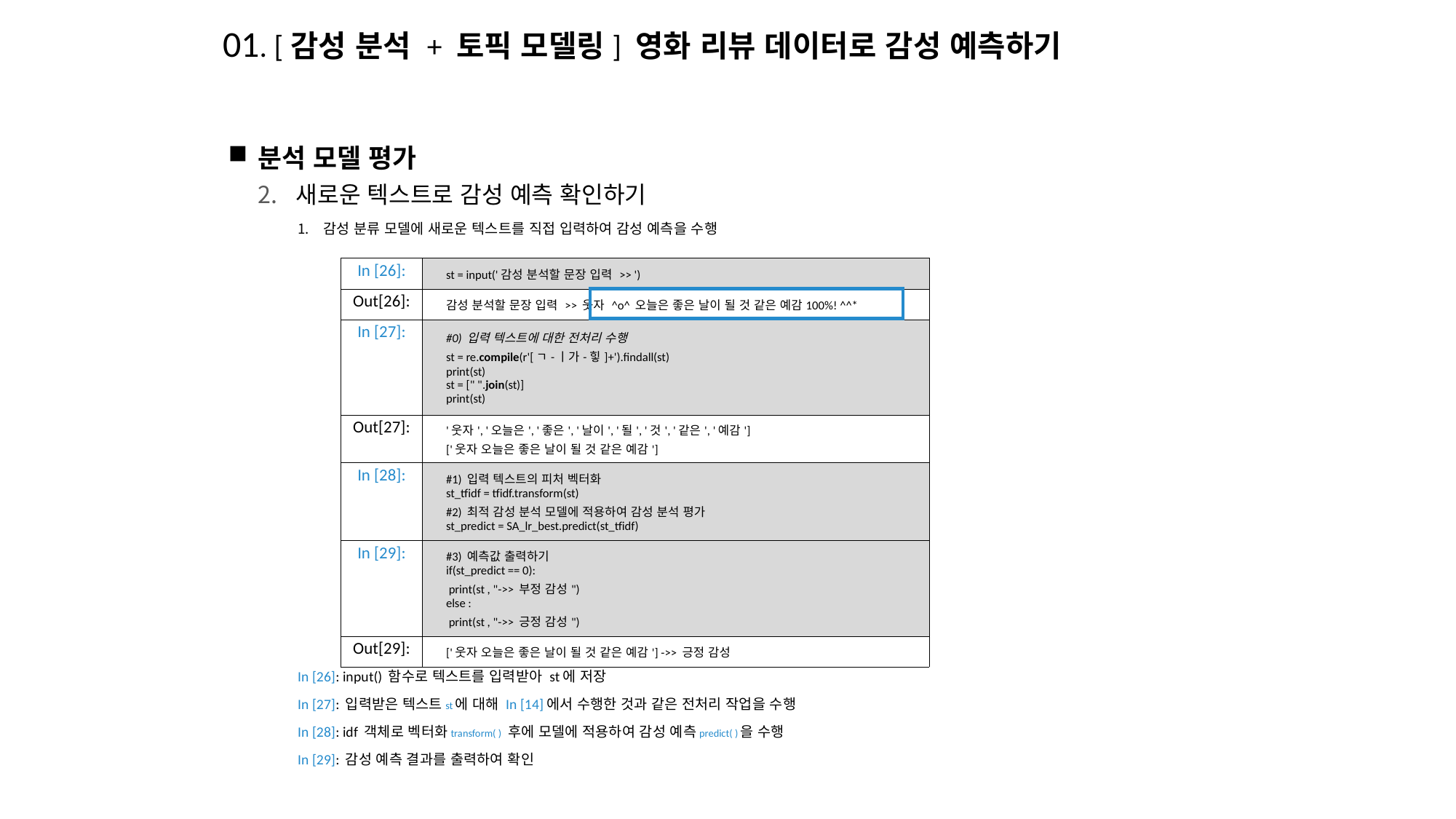

# 01. [감성 분석 + 토픽 모델링] 영화 리뷰 데이터로 감성 예측하기
분석 모델 평가
새로운 텍스트로 감성 예측 확인하기
감성 분류 모델에 새로운 텍스트를 직접 입력하여 감성 예측을 수행

In [26]: input() 함수로 텍스트를 입력받아 st에 저장
In [27]: 입력받은 텍스트st에 대해 In [14]에서 수행한 것과 같은 전처리 작업을 수행
In [28]: idf 객체로 벡터화transform( ) 후에 모델에 적용하여 감성 예측predict( )을 수행
In [29]: 감성 예측 결과를 출력하여 확인
| In [26]: | st = input('감성 분석할 문장 입력 >> ') |
| --- | --- |
| Out[26]: | 감성 분석할 문장 입력 >> 웃자 ^o^ 오늘은 좋은 날이 될 것 같은 예감100%! ^^\* |
| In [27]: | #0) 입력 텍스트에 대한 전처리 수행 st = re.compile(r'[ㄱ-ㅣ가-힣]+').findall(st) print(st) st = [" ".join(st)] print(st) |
| Out[27]: | '웃자', '오늘은', '좋은', '날이', '될', '것', '같은', '예감'] ['웃자 오늘은 좋은 날이 될 것 같은 예감'] |
| In [28]: | #1) 입력 텍스트의 피처 벡터화 st\_tfidf = tfidf.transform(st) #2) 최적 감성 분석 모델에 적용하여 감성 분석 평가 st\_predict = SA\_lr\_best.predict(st\_tfidf) |
| In [29]: | #3) 예측값 출력하기 if(st\_predict == 0): print(st , "->> 부정 감성") else : print(st , "->> 긍정 감성") |
| Out[29]: | ['웃자 오늘은 좋은 날이 될 것 같은 예감'] ->> 긍정 감성 |